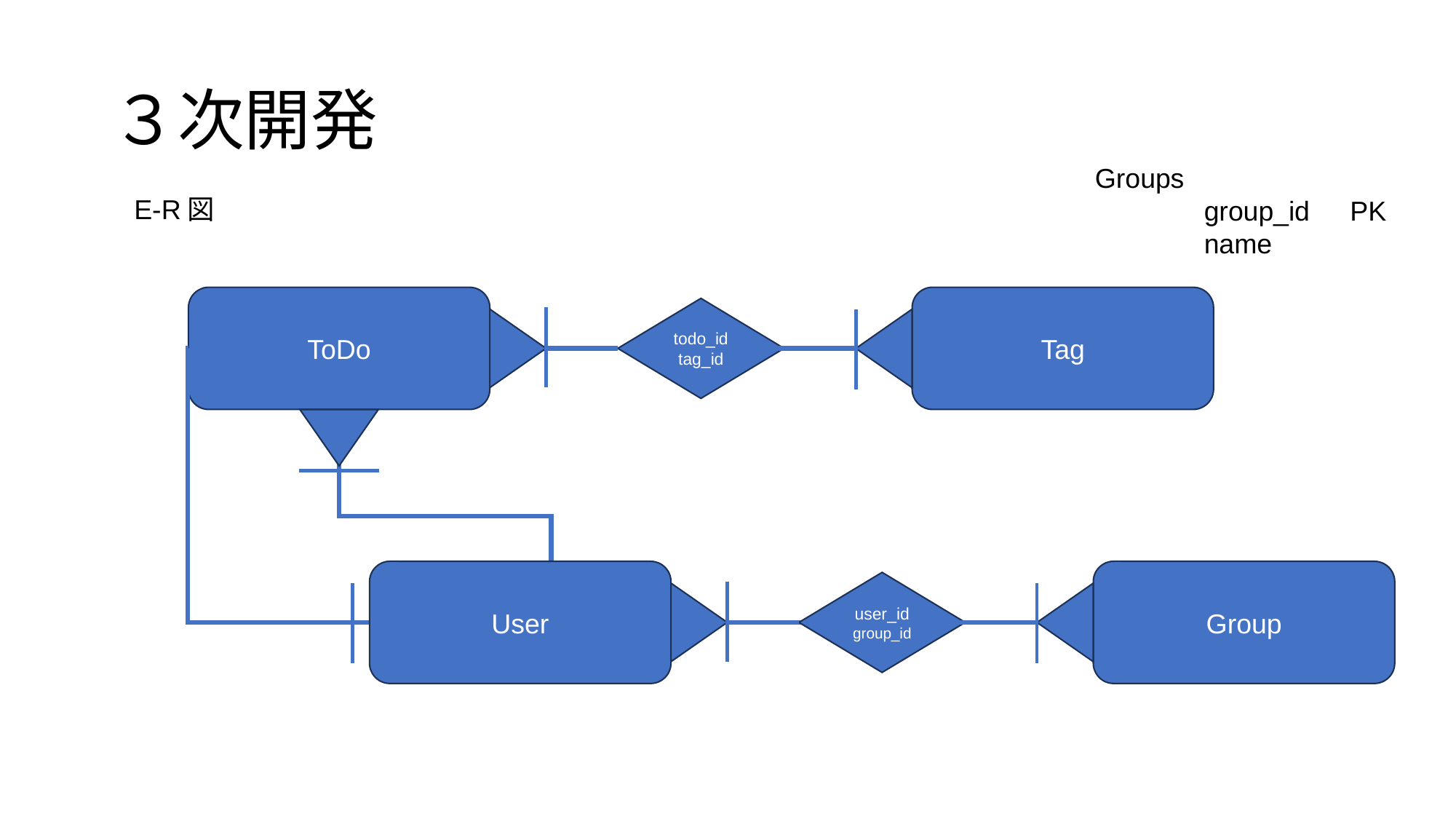

# ３次開発
Groups
	group_id　PK
	name
E-R図
ToDo
Tag
todo_id
tag_id

User
Group
user_id
group_id